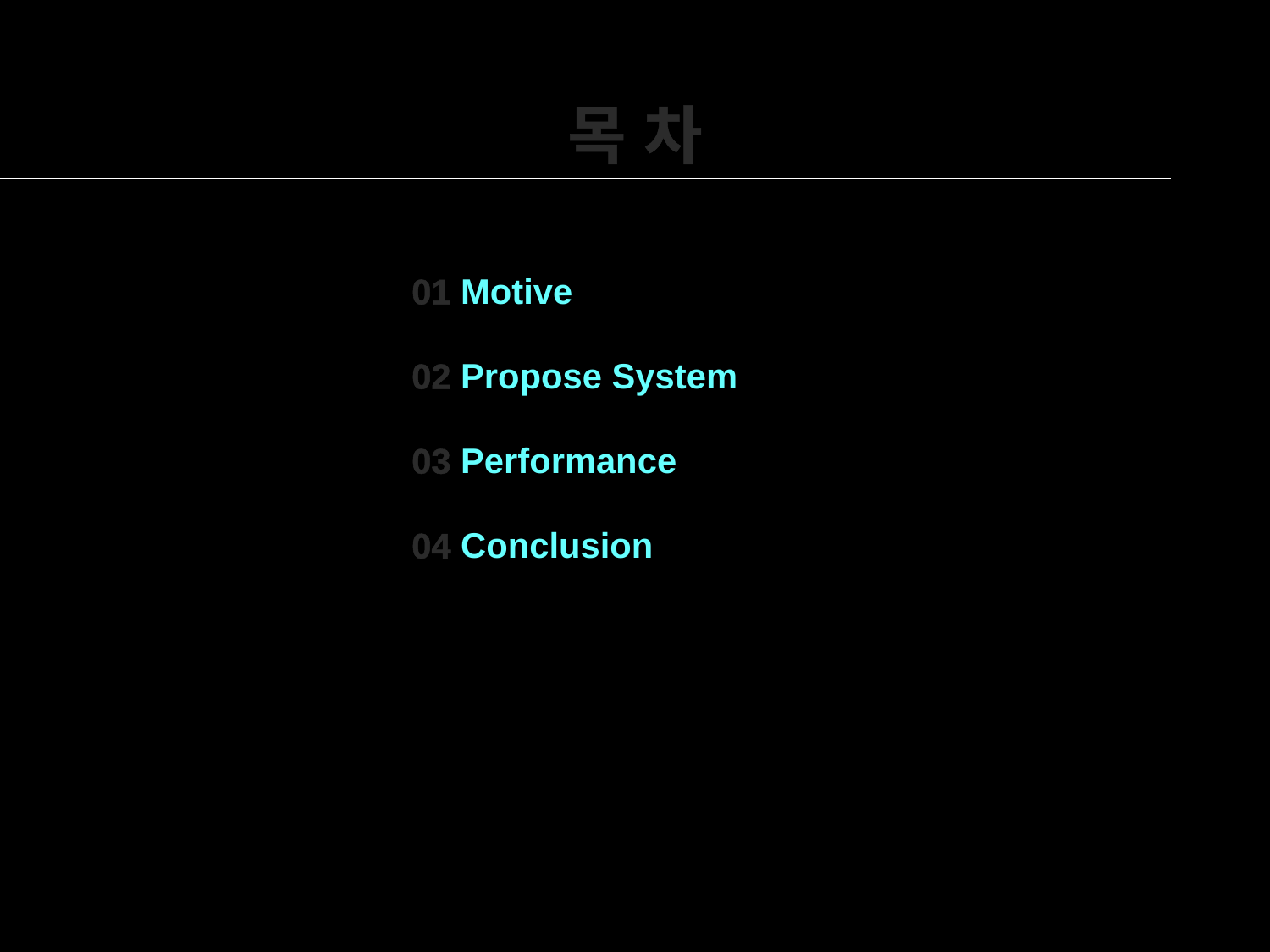

목 차
                                         01 Motive

                                         02 Propose System

                                         03 Performance

                                         04 Conclusion